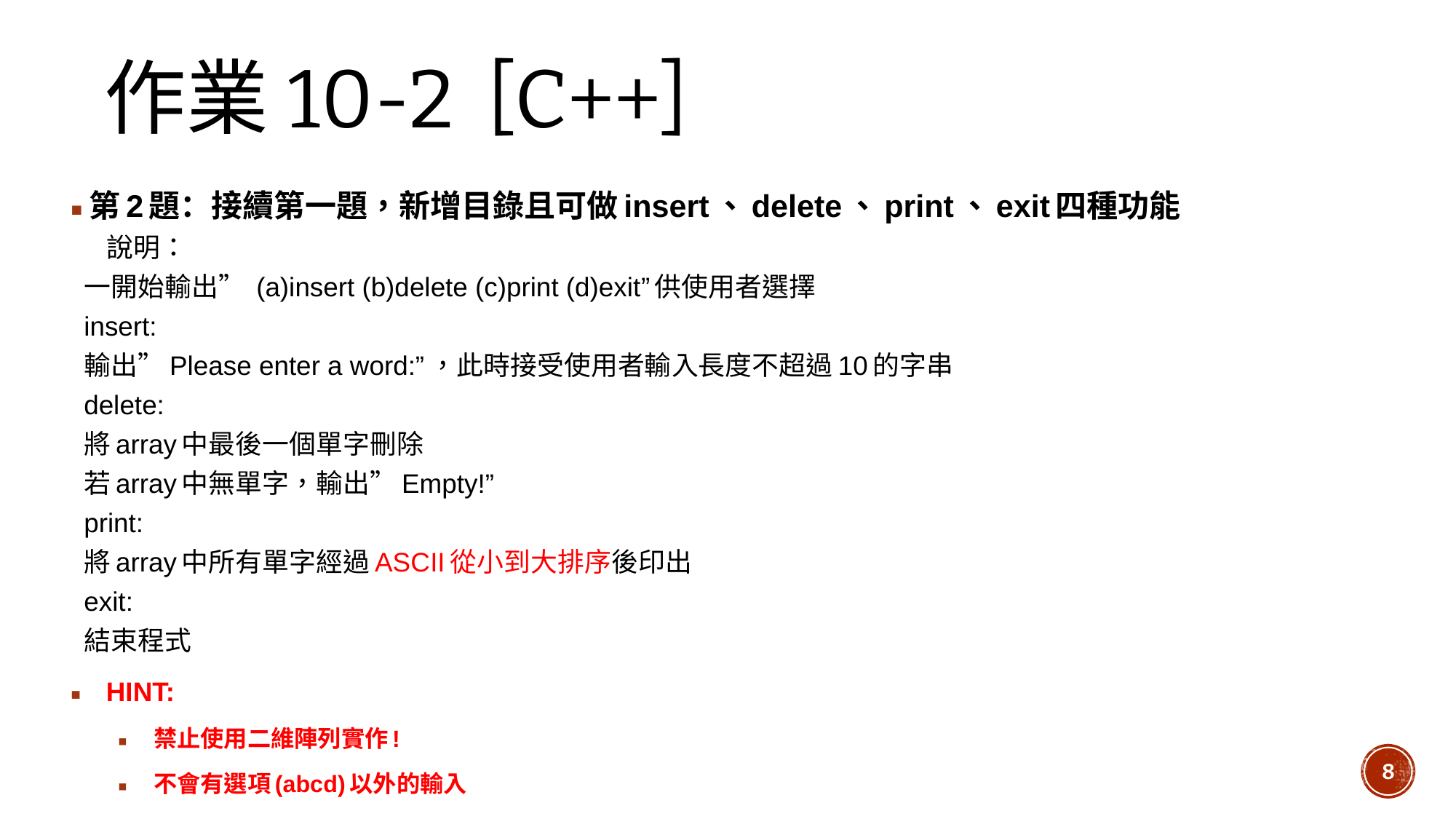

# 作業10-2  [C++]
第2題：接續第一題，新增目錄且可做insert、delete、print、exit四種功能
   說明：
	一開始輸出” (a)insert (b)delete (c)print (d)exit”供使用者選擇
	insert:
		輸出”Please enter a word:”，此時接受使用者輸入長度不超過10的字串
	delete:
		將array中最後一個單字刪除
		若array中無單字，輸出”Empty!”
	print:
		將array中所有單字經過ASCII從小到大排序後印出
	exit:
		結束程式

HINT:

禁止使用二維陣列實作!

不會有選項(abcd)以外的輸入

8